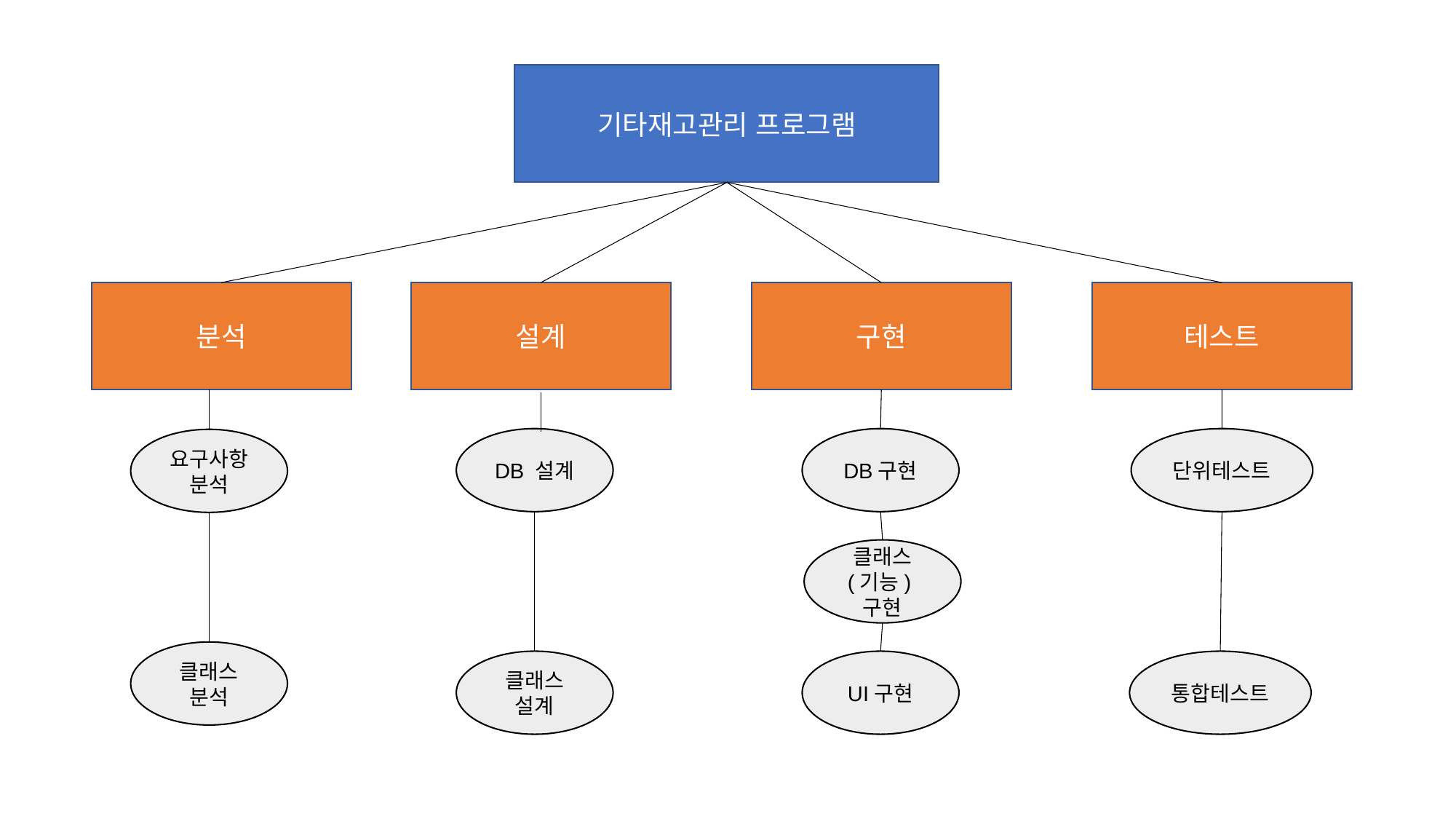

기타재고관리 프로그램
설계
구현
테스트
분석
DB 설계
DB구현
단위테스트
요구사항분석
클래스 (기능)
구현
클래스 분석
클래스 설계
통합테스트
UI구현